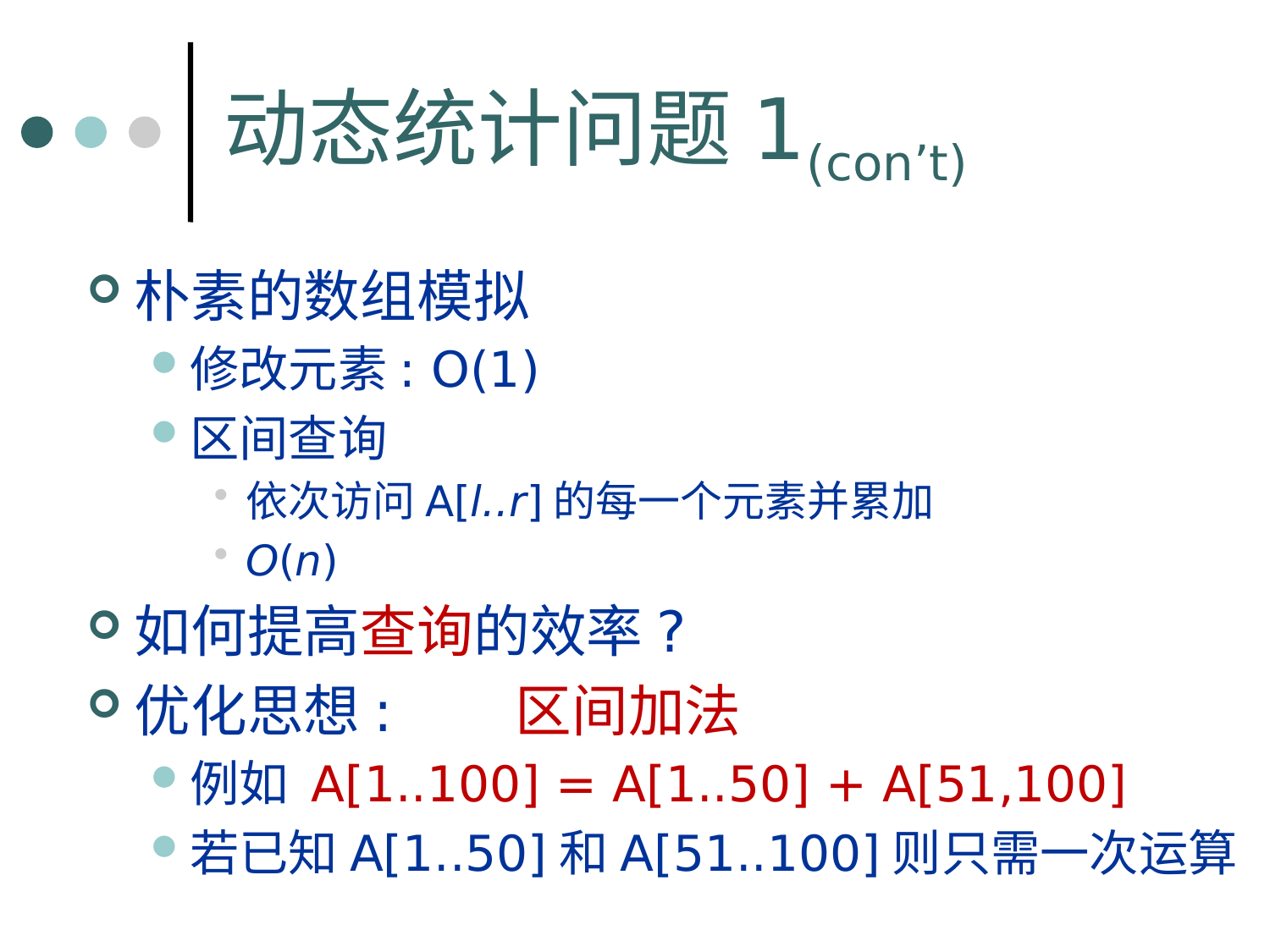

# 动态统计问题1(con’t)
朴素的数组模拟
修改元素: O(1)
区间查询
依次访问A[l..r]的每一个元素并累加
O(n)
如何提高查询的效率?
优化思想:	区间加法
例如 A[1..100] = A[1..50] + A[51,100]
若已知A[1..50]和A[51..100]则只需一次运算